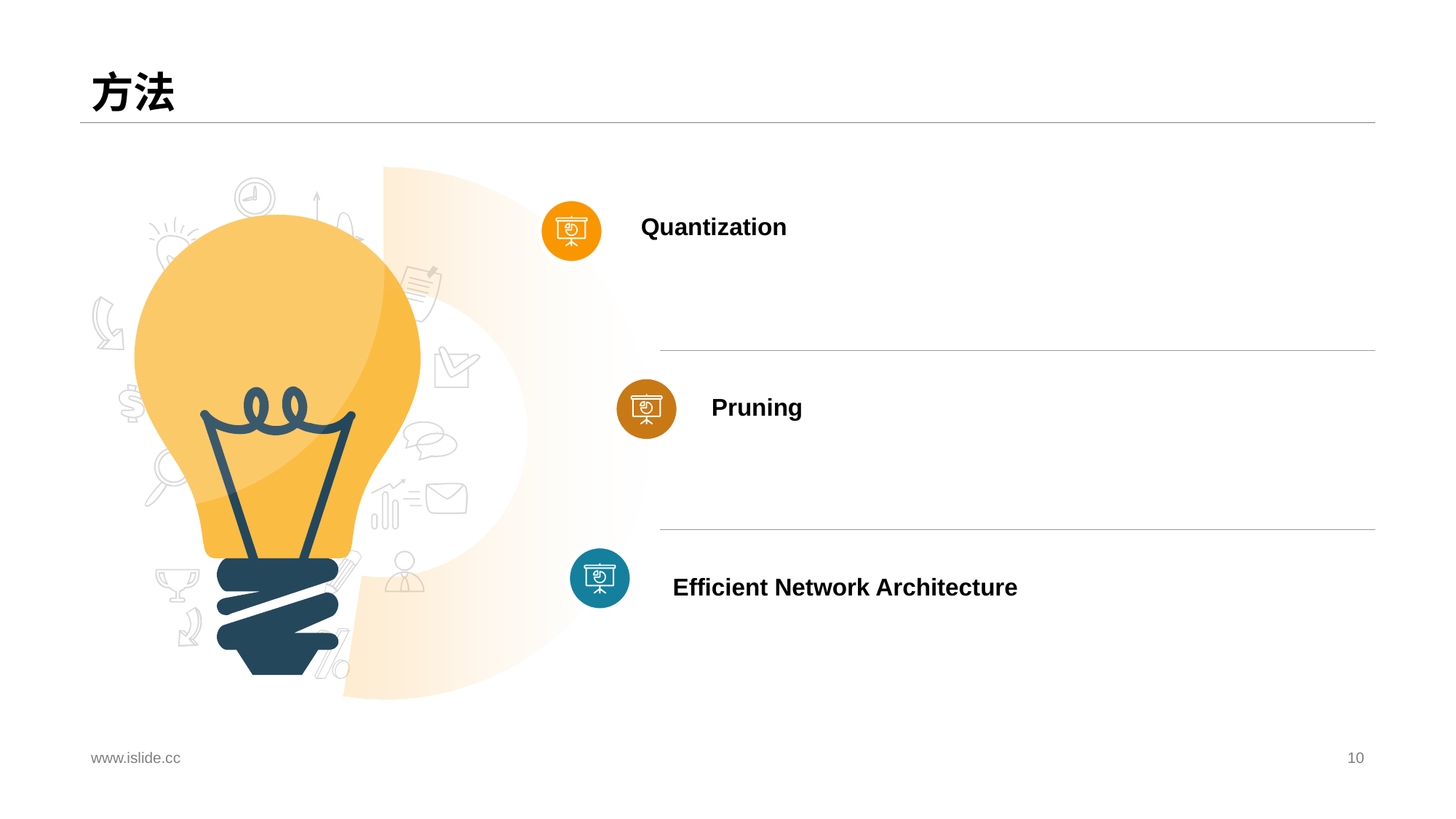

# 方法

Quantization

Pruning

Efficient Network Architecture
www.islide.cc
10